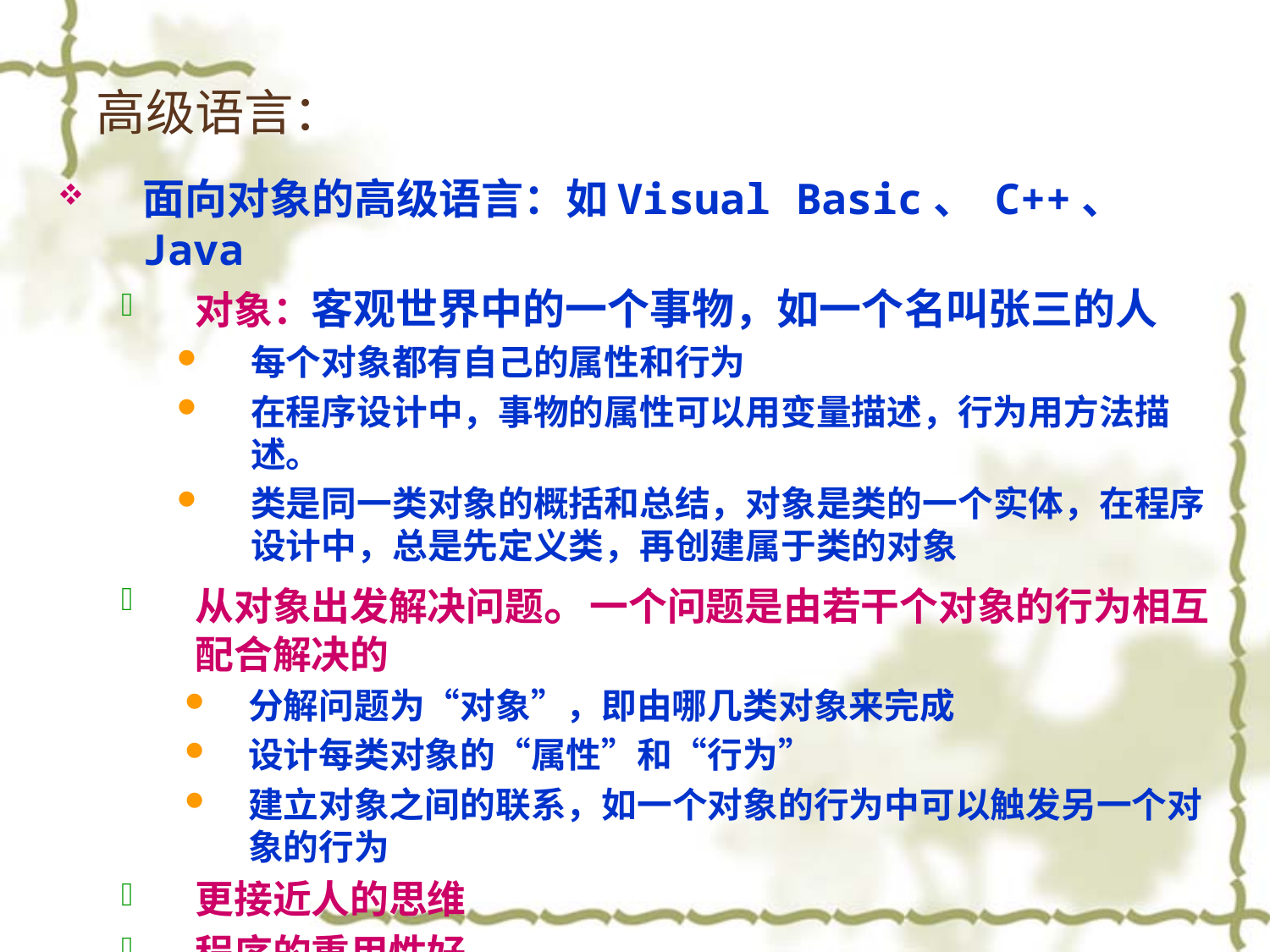

# 高级语言：
面向对象的高级语言：如Visual Basic、 C++、 Java
对象：客观世界中的一个事物，如一个名叫张三的人
每个对象都有自己的属性和行为
在程序设计中，事物的属性可以用变量描述，行为用方法描述。
类是同一类对象的概括和总结，对象是类的一个实体，在程序设计中，总是先定义类，再创建属于类的对象
从对象出发解决问题。一个问题是由若干个对象的行为相互配合解决的
分解问题为“对象”，即由哪几类对象来完成
设计每类对象的“属性”和“行为”
建立对象之间的联系，如一个对象的行为中可以触发另一个对象的行为
更接近人的思维
程序的重用性好